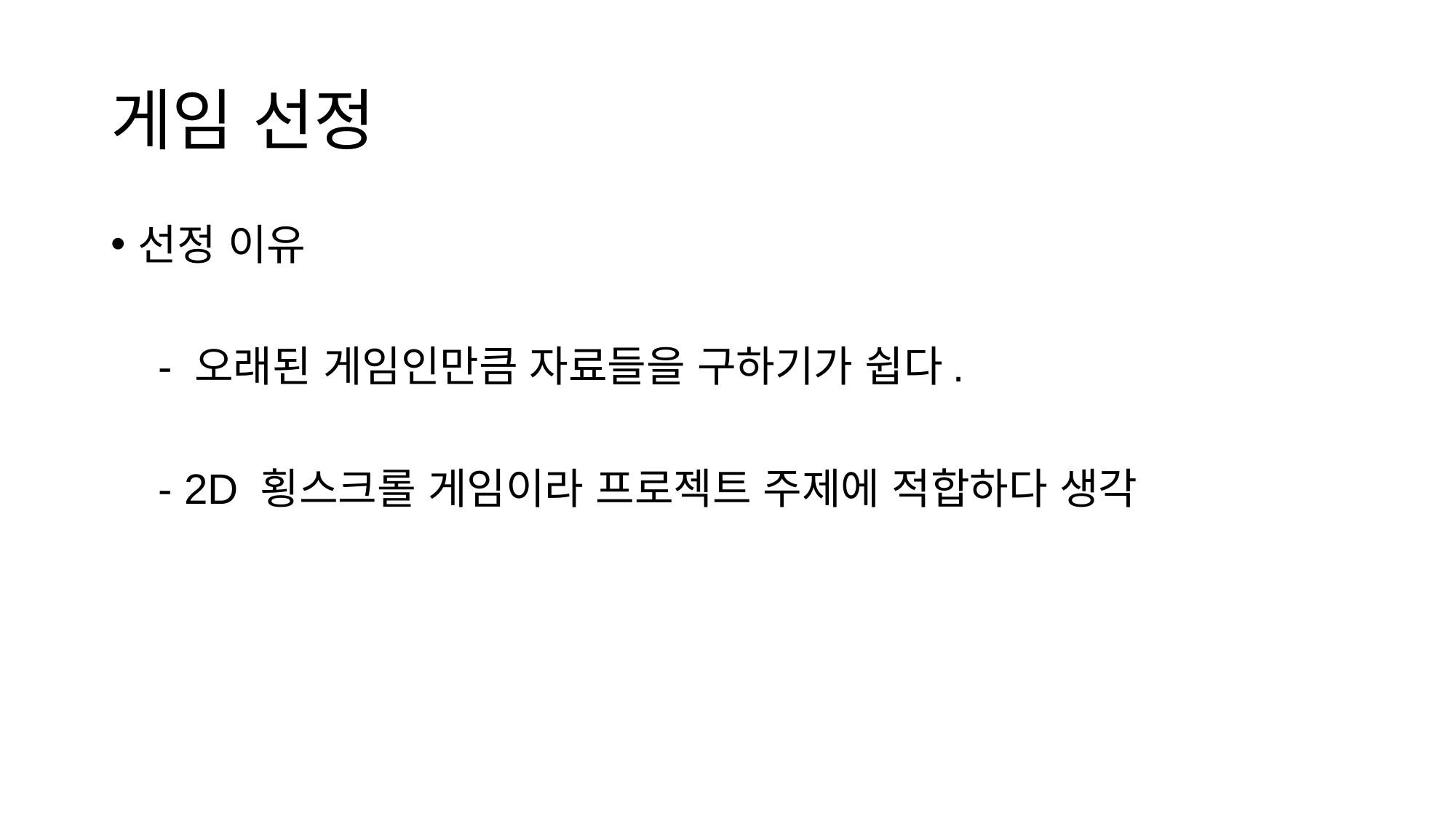

# 게임 선정
선정 이유

    - 오래된 게임인만큼 자료들을 구하기가 쉽다.

    - 2D 횡스크롤 게임이라 프로젝트 주제에 적합하다 생각